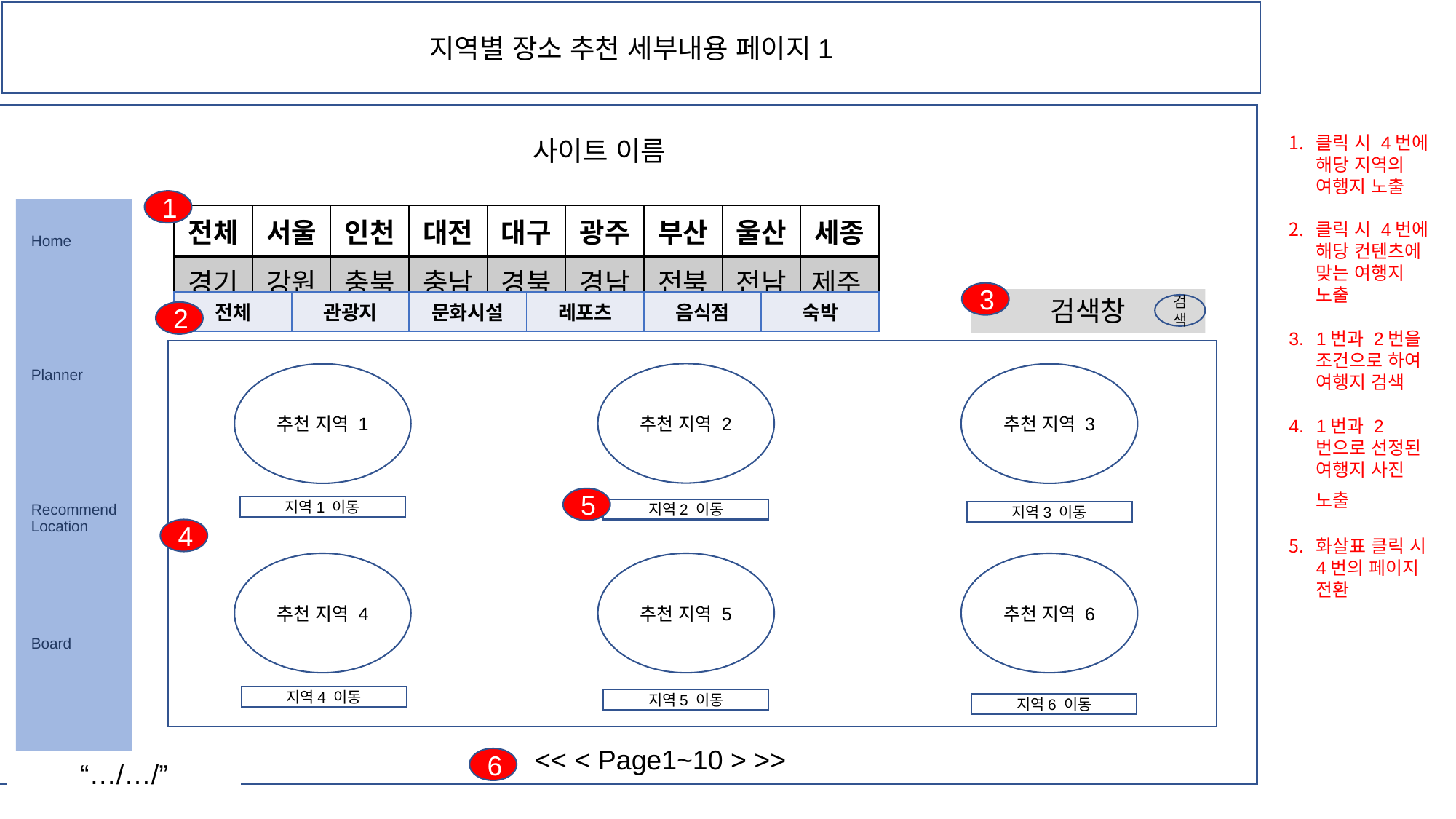

지역별 장소 추천 세부내용 페이지1
클릭 시 4번에 해당 지역의 여행지 노출

클릭 시 4번에 해당 컨텐츠에 맞는 여행지 노출

1번과 2번을 조건으로 하여 여행지 검색

1번과 2번으로 선정된 여행지 사진 노출해

화살표 클릭 시 4번의 페이지 전환

Home
Planner
Recommend Region
Board
사이트 이름

1

| 전체 | 서울 | 인천 | 대전 | 대구 | 광주 | 부산 | 울산 | 세종 |
| --- | --- | --- | --- | --- | --- | --- | --- | --- |
| 경기 | 강원 | 충북 | 충남 | 경북 | 경남 | 전북 | 전남 | 제주 |
| Home |
| --- |
| Planner |
| Recommend Location |
| Board |
3
검색창
| 전체 | 관광지 | 문화시설 | 레포츠 | 음식점 | 숙박 |
| --- | --- | --- | --- | --- | --- |
검색
2

추천 지역 2
추천 지역 1
추천 지역 3
5
지역1 이동
지역2 이동
지역3 이동
4
추천 지역 4
추천 지역 5
추천 지역 6
지역4 이동
지역5 이동
지역6 이동
<< < Page1~10 > >>
6
“…/…/”